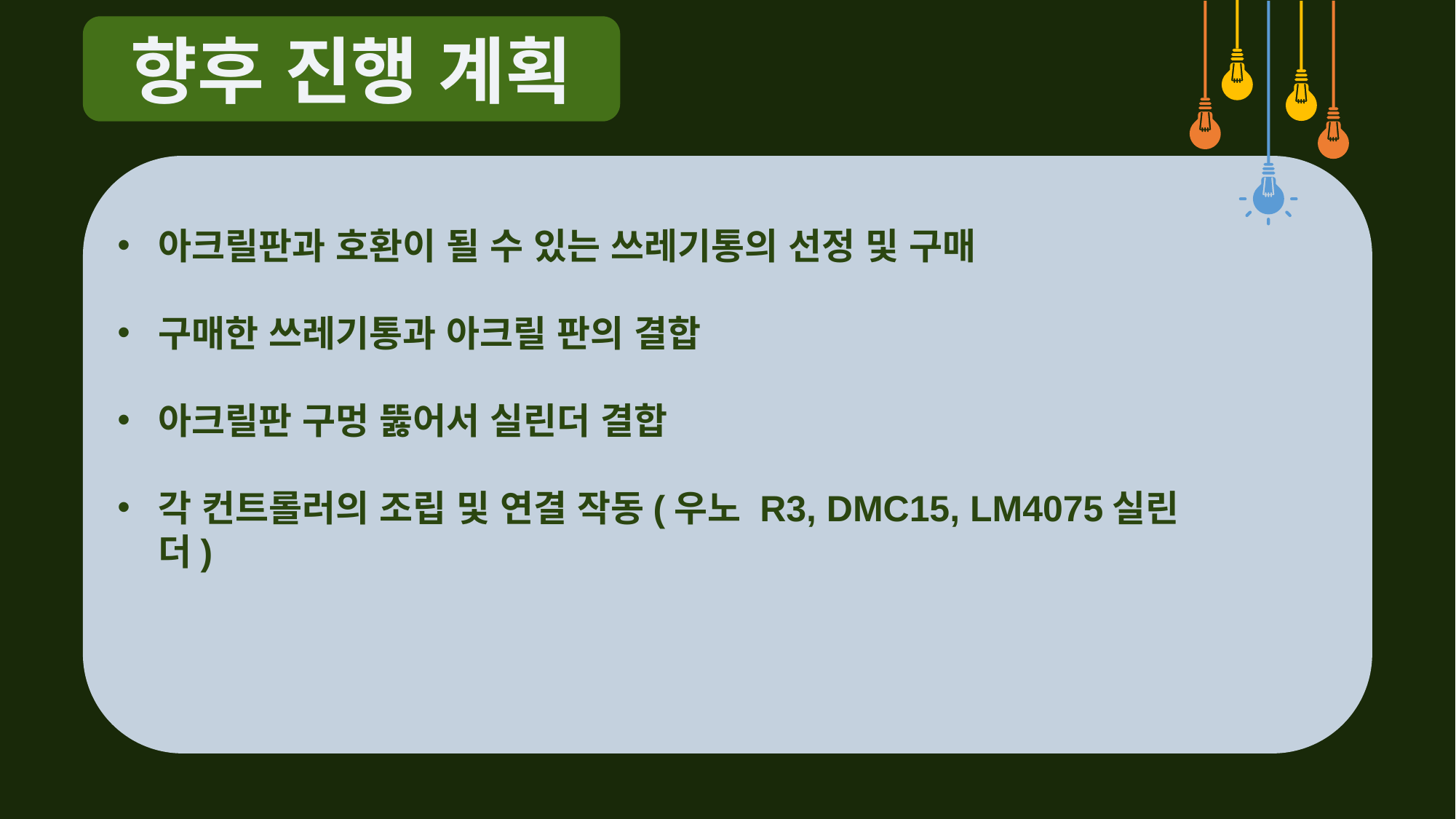

향후 진행 계획

아크릴판과 호환이 될 수 있는 쓰레기통의 선정 및 구매

구매한 쓰레기통과 아크릴 판의 결합

아크릴판 구멍 뚫어서 실린더 결합

각 컨트롤러의 조립 및 연결 작동(우노 R3, DMC15, LM4075실린더)